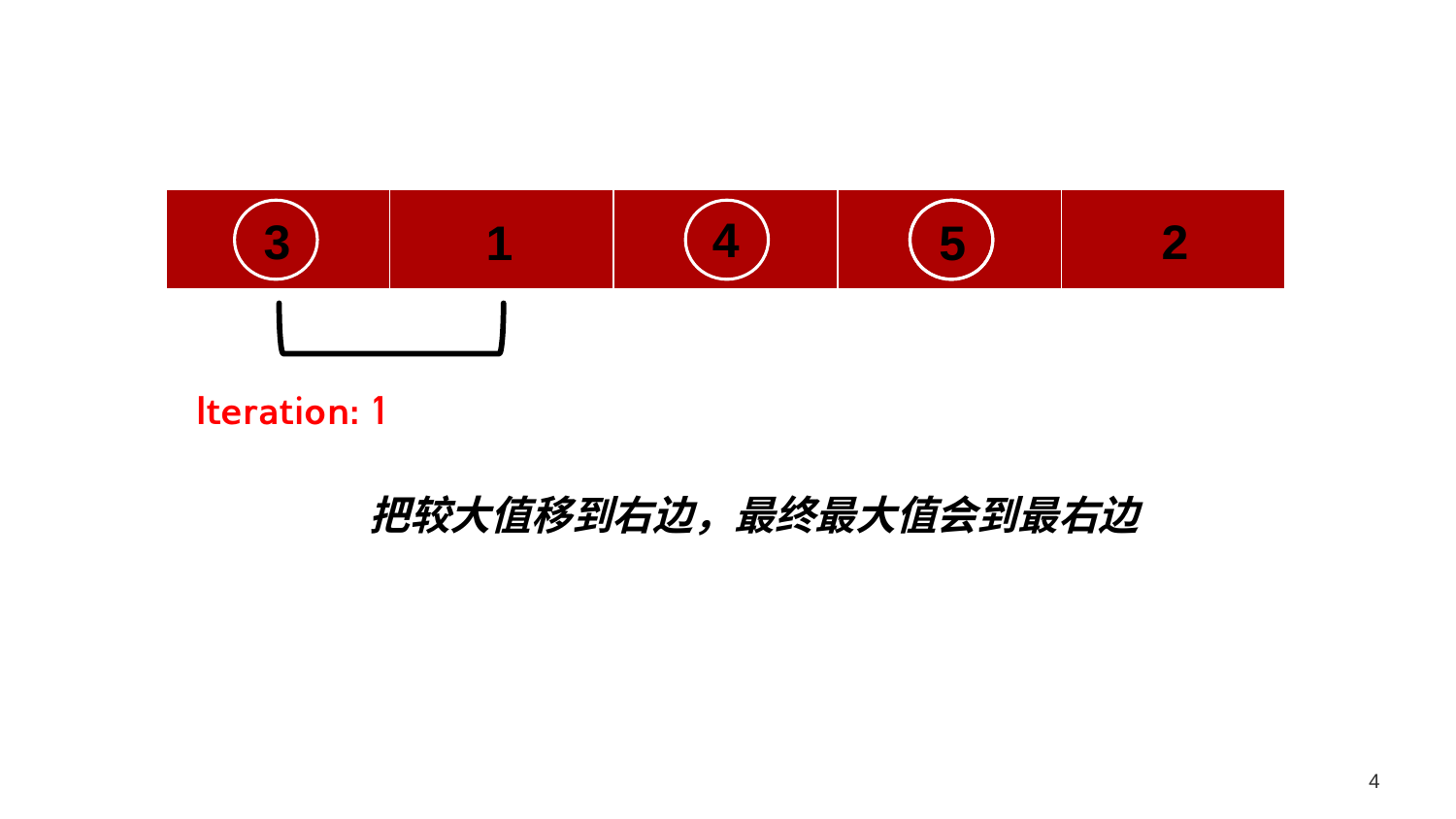

|  |  |  |  |  |
| --- | --- | --- | --- | --- |

4
2
3
1
5

Iteration: 1
把较大值移到右边，最终最大值会到最右边